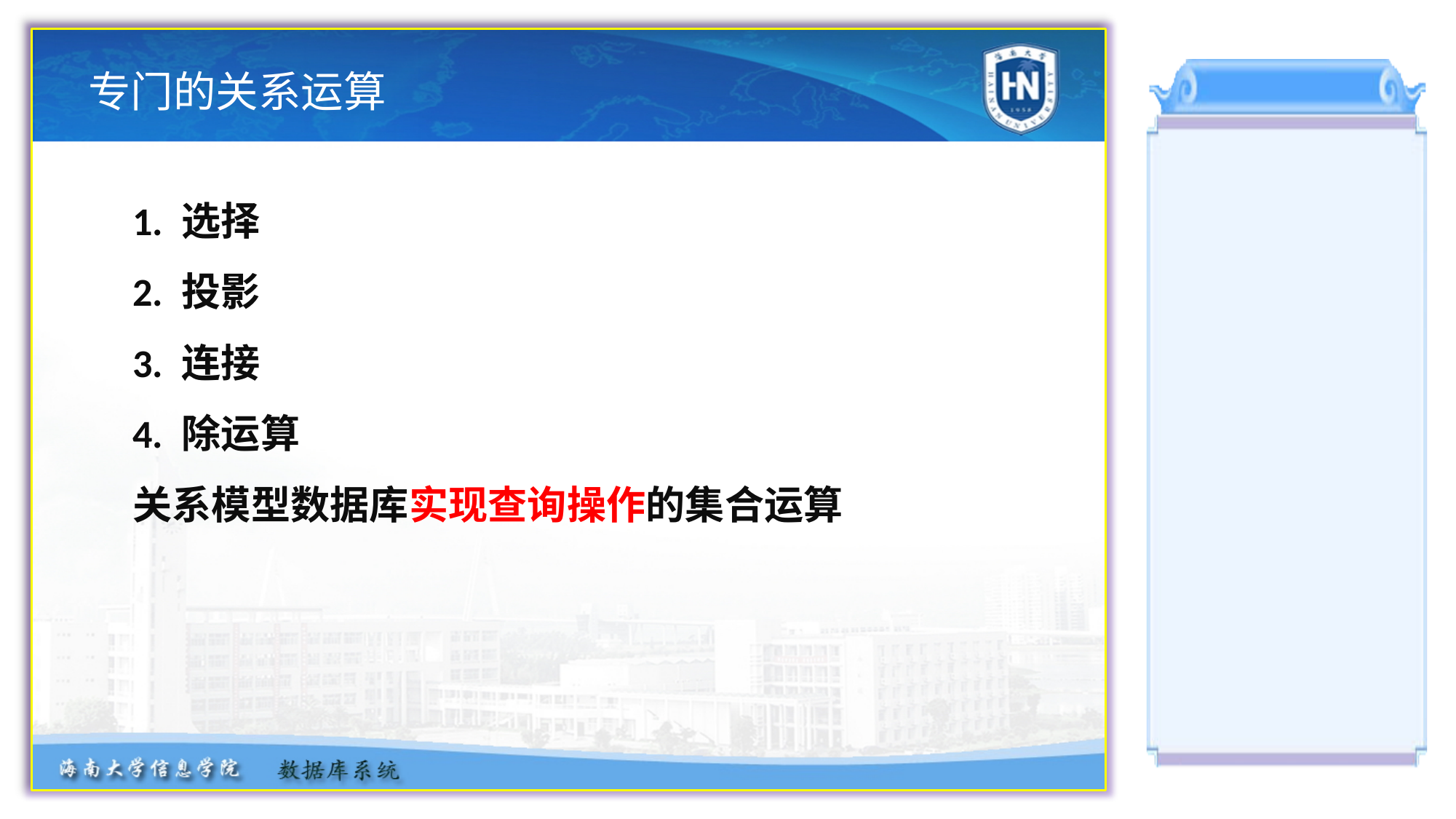

# 专门的关系运算
1. 选择
2. 投影
3. 连接
4. 除运算
关系模型数据库实现查询操作的集合运算